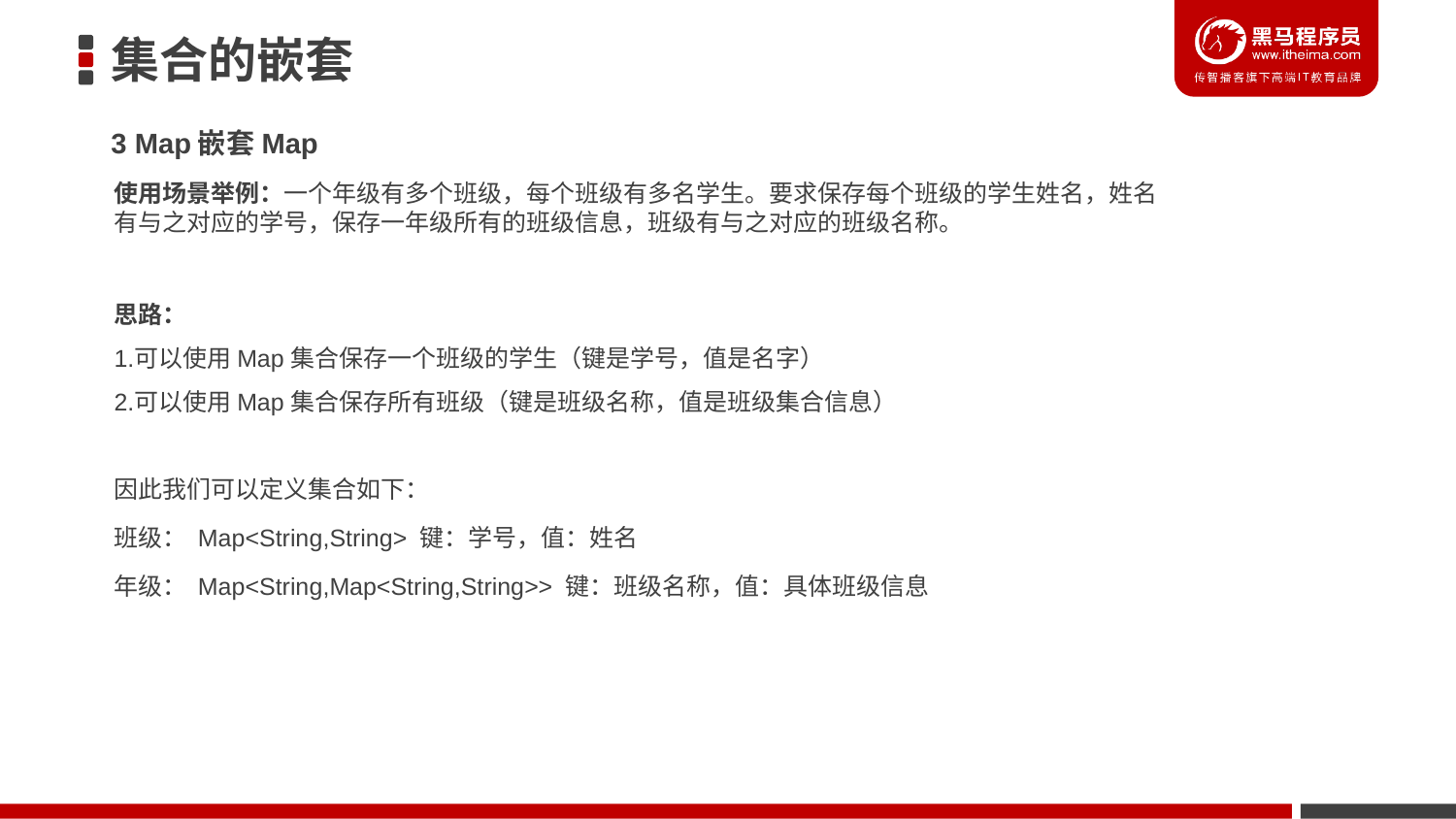

# 集合的嵌套
3 Map嵌套Map
使用场景举例：一个年级有多个班级，每个班级有多名学生。要求保存每个班级的学生姓名，姓名有与之对应的学号，保存一年级所有的班级信息，班级有与之对应的班级名称。

思路：
可以使用Map集合保存一个班级的学生（键是学号，值是名字）
可以使用Map集合保存所有班级（键是班级名称，值是班级集合信息）

因此我们可以定义集合如下：
班级： Map<String,String> 键：学号，值：姓名
年级： Map<String,Map<String,String>> 键：班级名称，值：具体班级信息